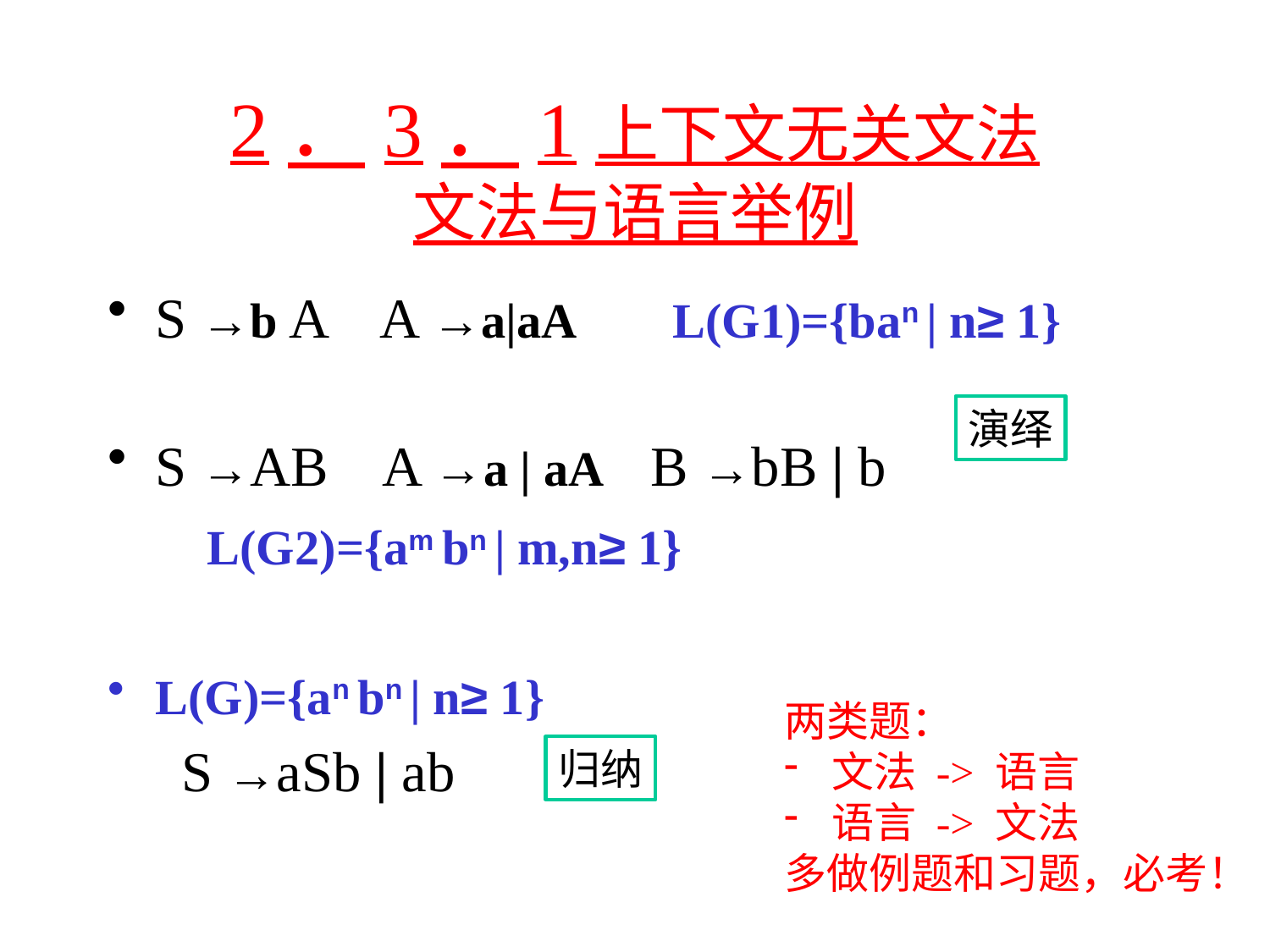

# 2．3．1上下文无关文法 文法与语言举例
S →b A    A →a|aA        L(G1)={ban | n≥ 1}

S →AB    A →a | aA    B →bB | b
       L(G2)={am bn | m,n≥ 1}

L(G)={an bn | n≥ 1}
      S →aSb | ab

演绎
两类题：
文法 -> 语言
语言 -> 文法
多做例题和习题，必考！
归纳